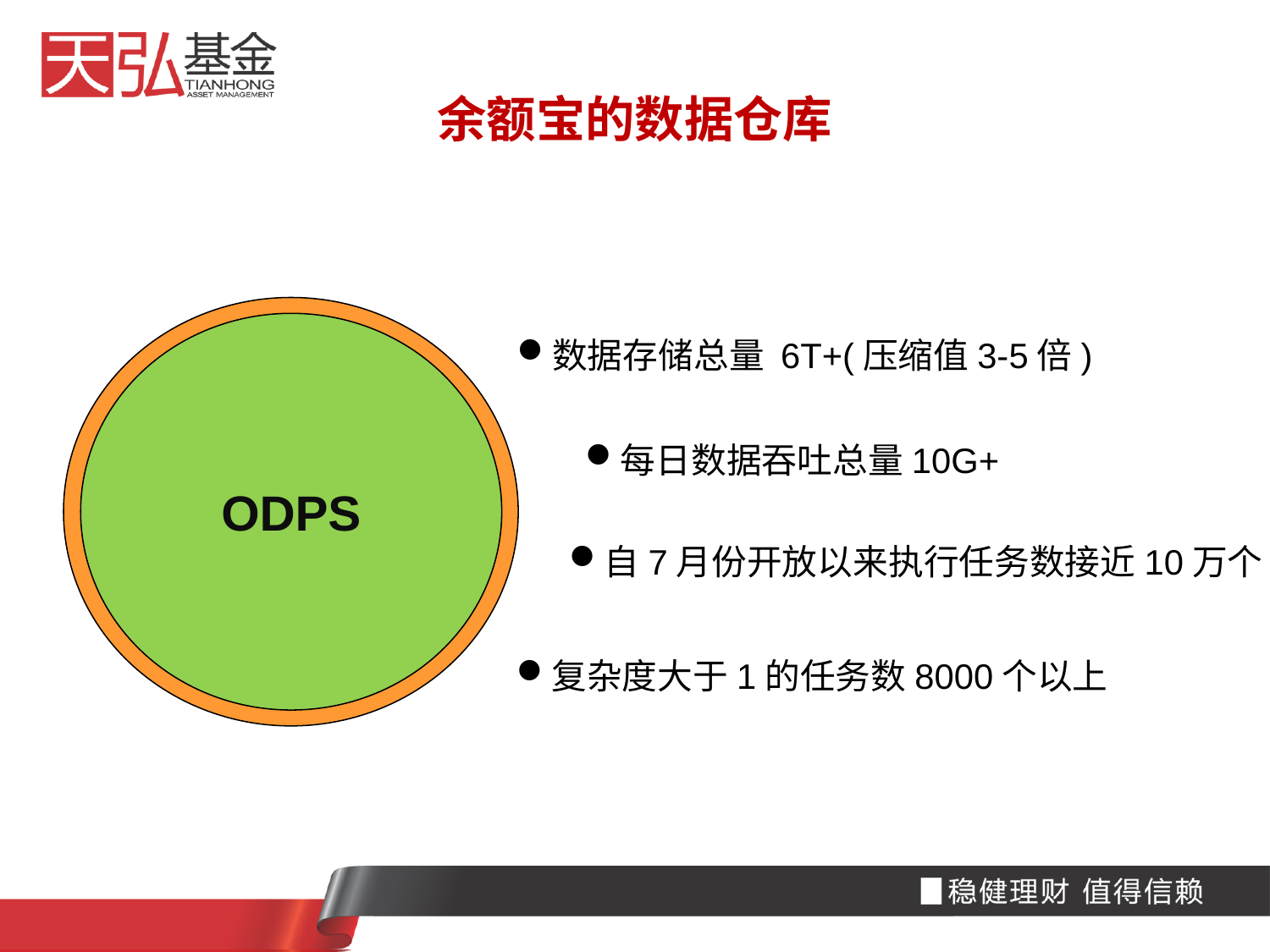

# 余额宝的数据仓库

ODPS
数据存储总量 6T+(压缩值3-5倍)
每日数据吞吐总量10G+
自7月份开放以来执行任务数接近10万个
复杂度大于1的任务数8000个以上